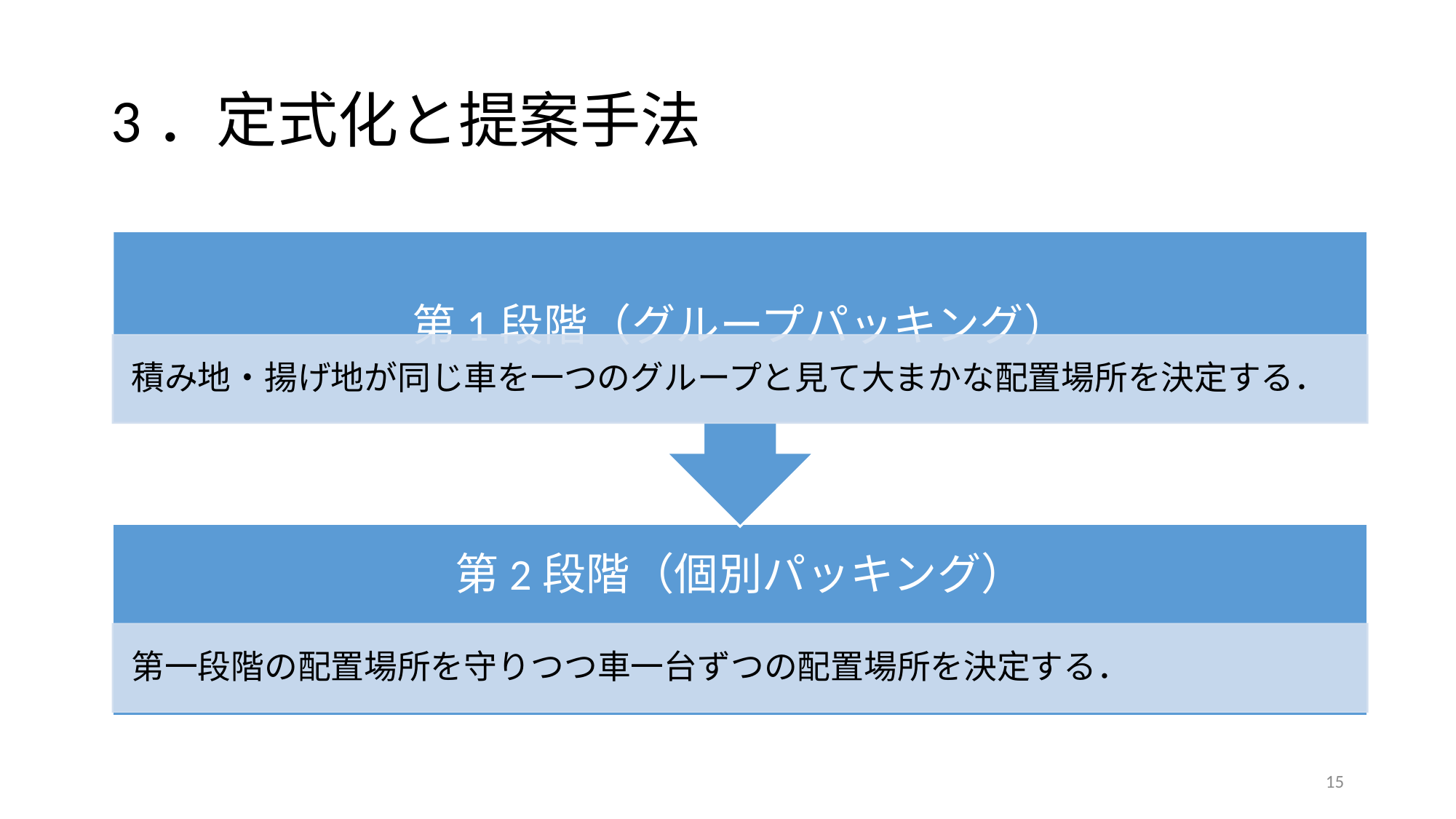

# 3．定式化と提案手法
第2段階（個別パッキング）
第一段階の配置場所を守りつつ車一台ずつの配置場所を決定する．
第1段階（グループパッキング）
積み地・揚げ地が同じ車を一つのグループと見て大まかな配置場所を決定する．
15